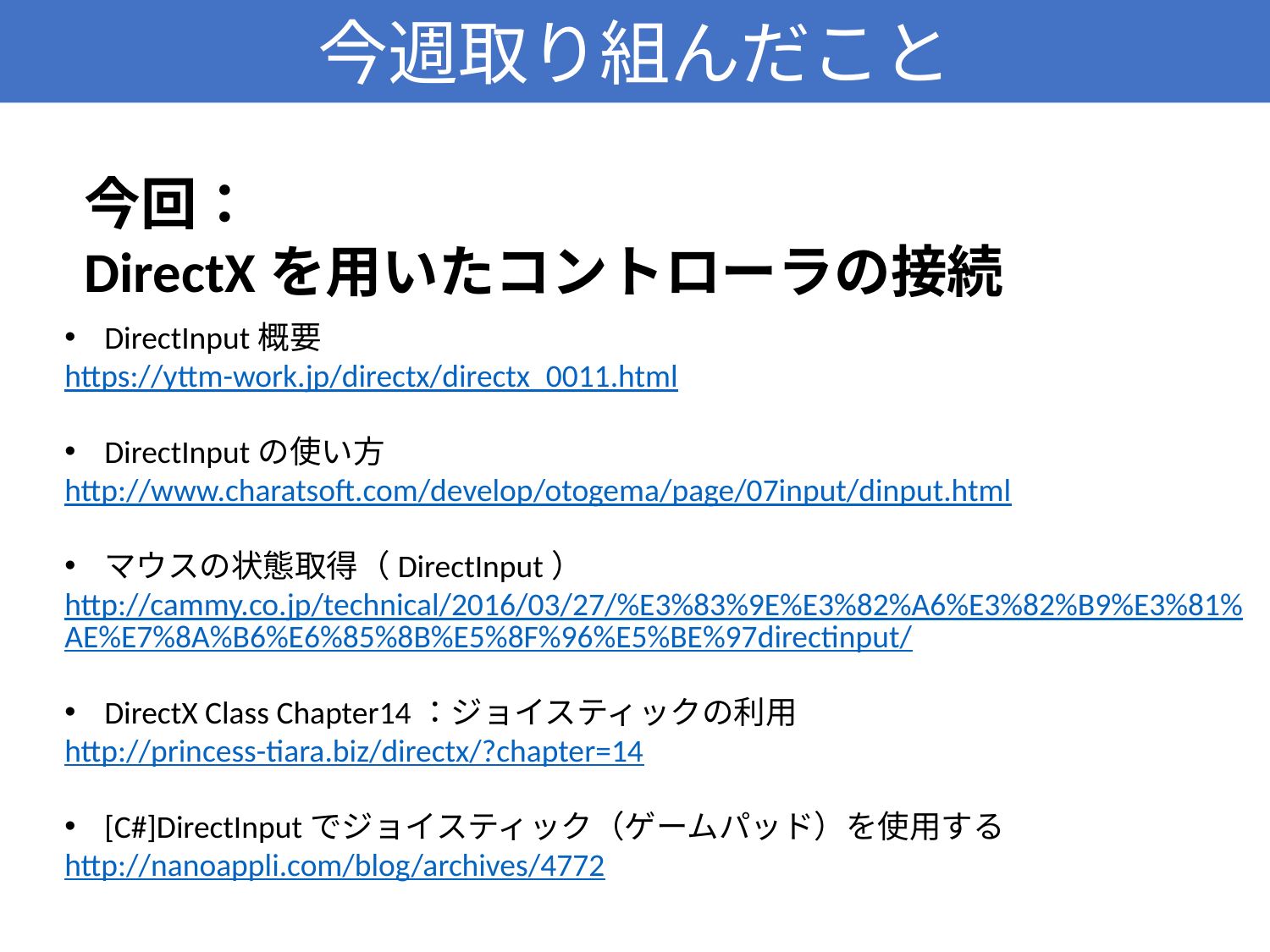

今週取り組んだこと
今回：
DirectXを用いたコントローラの接続
DirectInput概要
https://yttm-work.jp/directx/directx_0011.html

DirectInputの使い方
http://www.charatsoft.com/develop/otogema/page/07input/dinput.html

マウスの状態取得（DirectInput）
http://cammy.co.jp/technical/2016/03/27/%E3%83%9E%E3%82%A6%E3%82%B9%E3%81%AE%E7%8A%B6%E6%85%8B%E5%8F%96%E5%BE%97directinput/

DirectX Class Chapter14：ジョイスティックの利用
http://princess-tiara.biz/directx/?chapter=14

[C#]DirectInputでジョイスティック（ゲームパッド）を使用する
http://nanoappli.com/blog/archives/4772